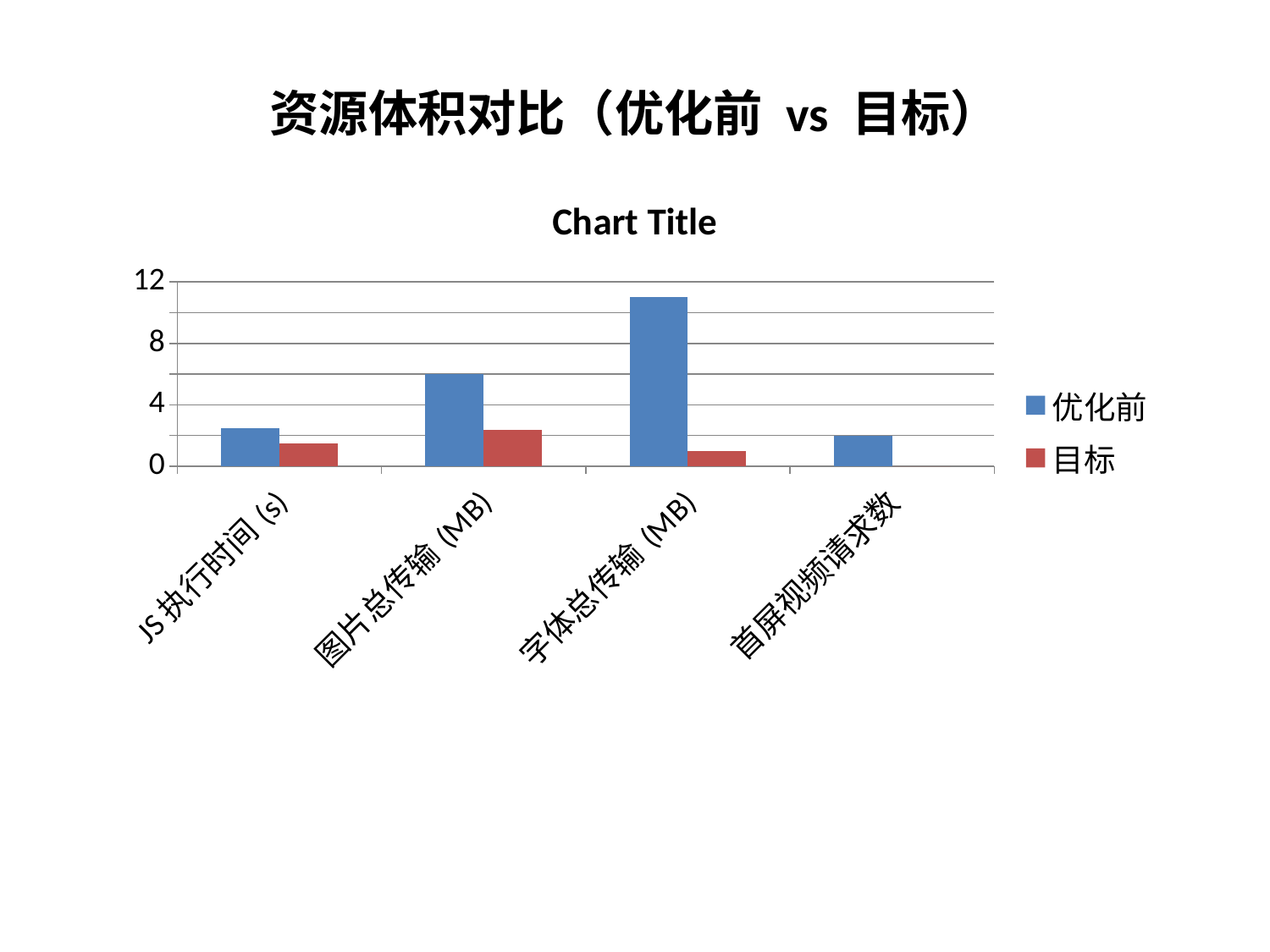

#
资源体积对比（优化前 vs 目标）

### Chart:

| Category | 优化前 | 目标 |
|---|---|---|
| JS执行时间(s) | 2.5 | 1.5 |
| 图片总传输(MB) | 6.0 | 2.4 |
| 字体总传输(MB) | 11.0 | 1.0 |
| 首屏视频请求数 | 2.0 | 0.0 |